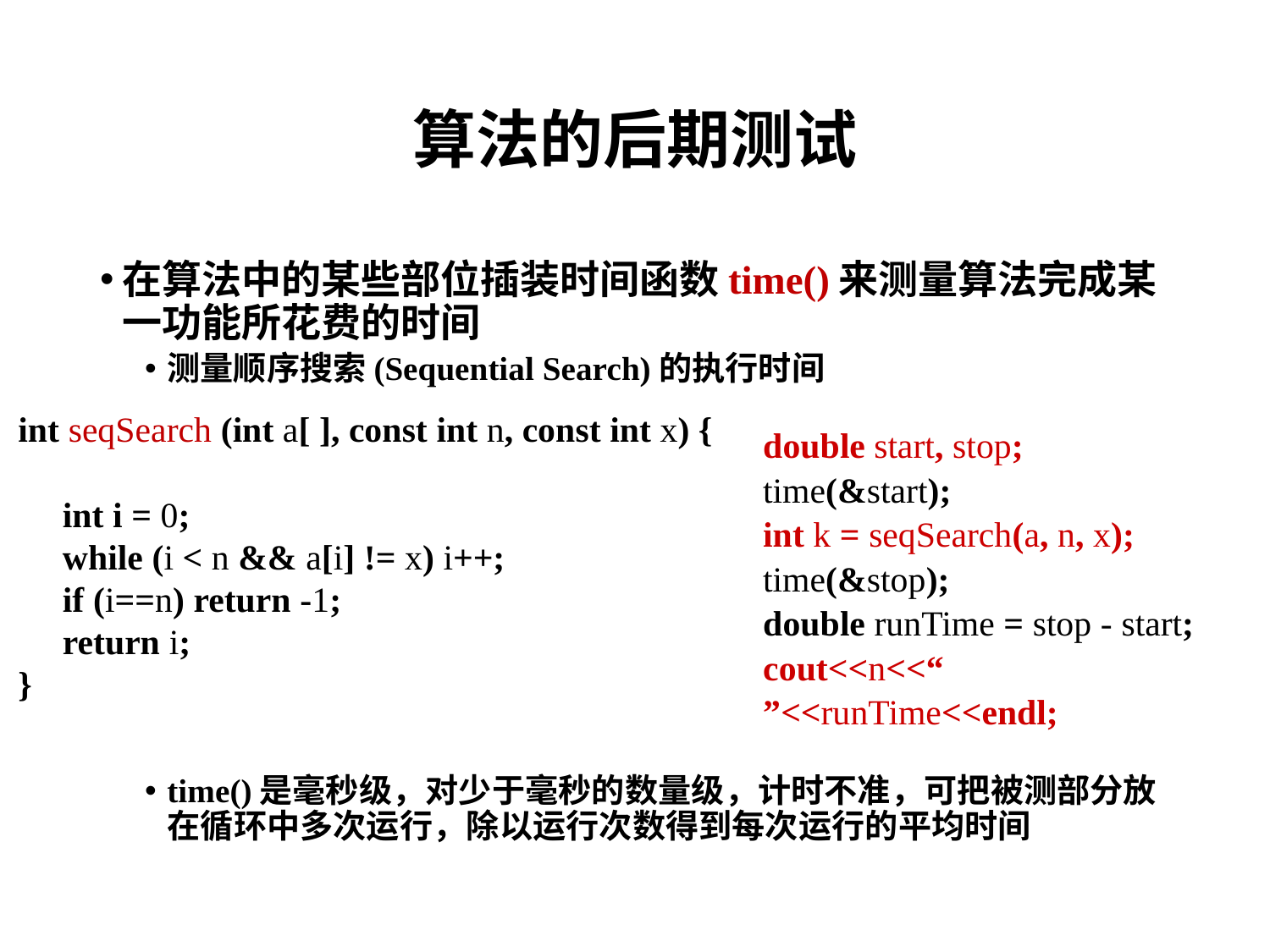

# 算法的后期测试
在算法中的某些部位插装时间函数time()来测量算法完成某一功能所花费的时间
测量顺序搜索(Sequential Search)的执行时间

time()是毫秒级，对少于毫秒的数量级，计时不准，可把被测部分放在循环中多次运行，除以运行次数得到每次运行的平均时间
double start, stop;
time(&start);
int k = seqSearch(a, n, x);
time(&stop);
double runTime = stop - start;
cout<<n<<“ ”<<runTime<<endl;
int seqSearch (int a[ ], const int n, const int x) {
     int i = 0;
     while (i < n && a[i] != x) i++;
     if (i==n) return -1;
     return i;
}